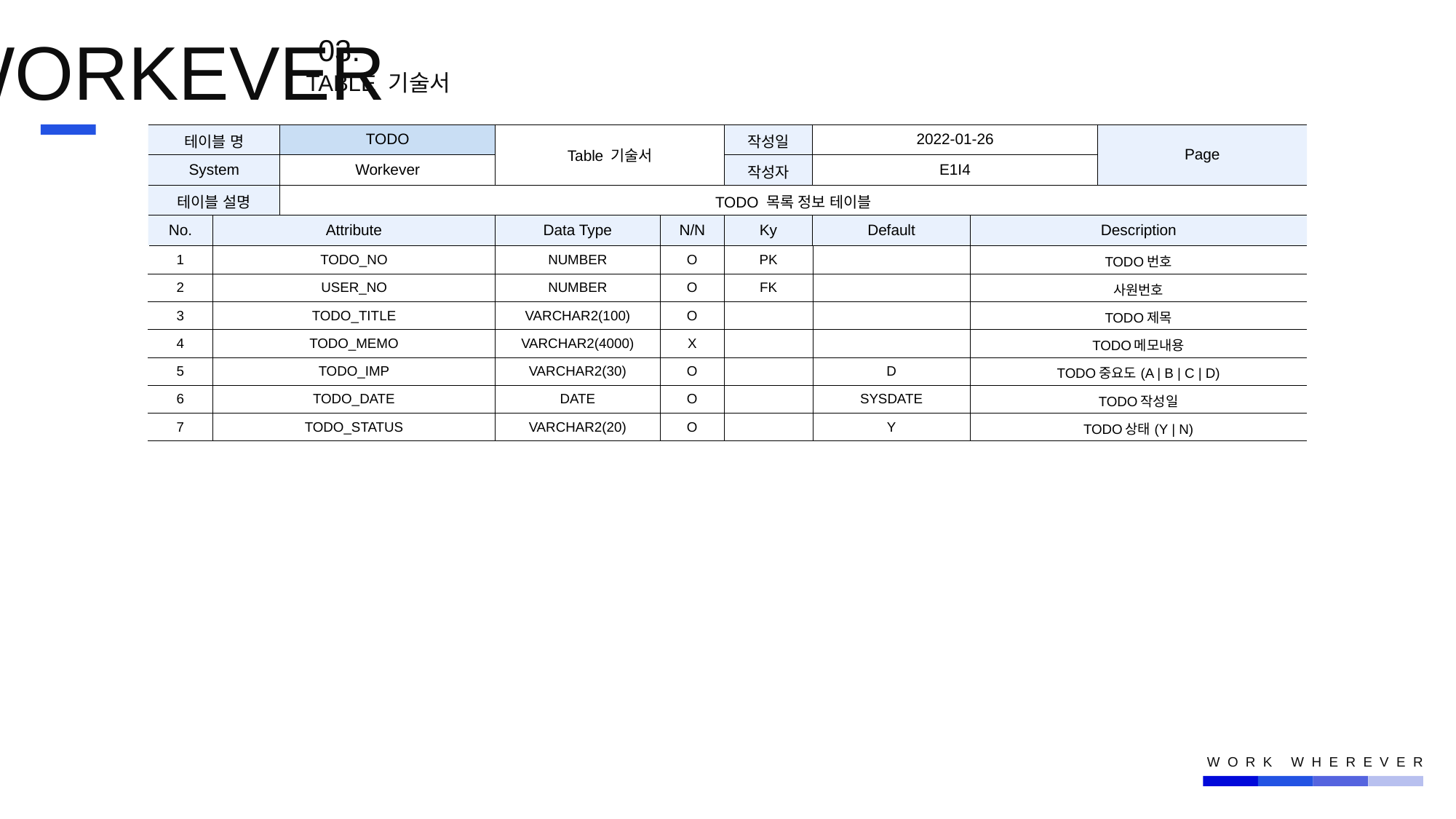

WORKEVER
03.
TABLE 기술서

| 테이블 명 |  | TODO | Table 기술서 |  | 작성일 | 2022-01-26 |  | Page |
| --- | --- | --- | --- | --- | --- | --- | --- | --- |
| System |  | Workever |  |  | 작성자 | E1I4 |  |  |
| 테이블 설명 |  | TODO 목록 정보 테이블 |  |  |  |  |  |  |
| No. | Attribute | Atribute | Data Type | N/N | Ky | Default | Description | Description |
| 1 | TODO\_NO | 정의1 | NUMBER | O | PK |  | TODO번호 | OOO |
| 2 | USER\_NO |  | NUMBER | O | FK |  | 사원번호 |  |
| 3 | TODO\_TITLE |  | VARCHAR2(100) | O |  |  | TODO제목 |  |
| 4 | TODO\_MEMO |  | VARCHAR2(4000) | X |  |  | TODO메모내용 |  |
| 5 | TODO\_IMP |  | VARCHAR2(30) | O |  | D | TODO중요도(A | B | C | D) |  |
| 6 | TODO\_DATE |  | DATE | O |  | SYSDATE | TODO작성일 |  |
| 7 | TODO\_STATUS | 정의2 | VARCHAR2(20) | O |  | Y | TODO상태(Y | N) | OOO |
WORK WHEREVER